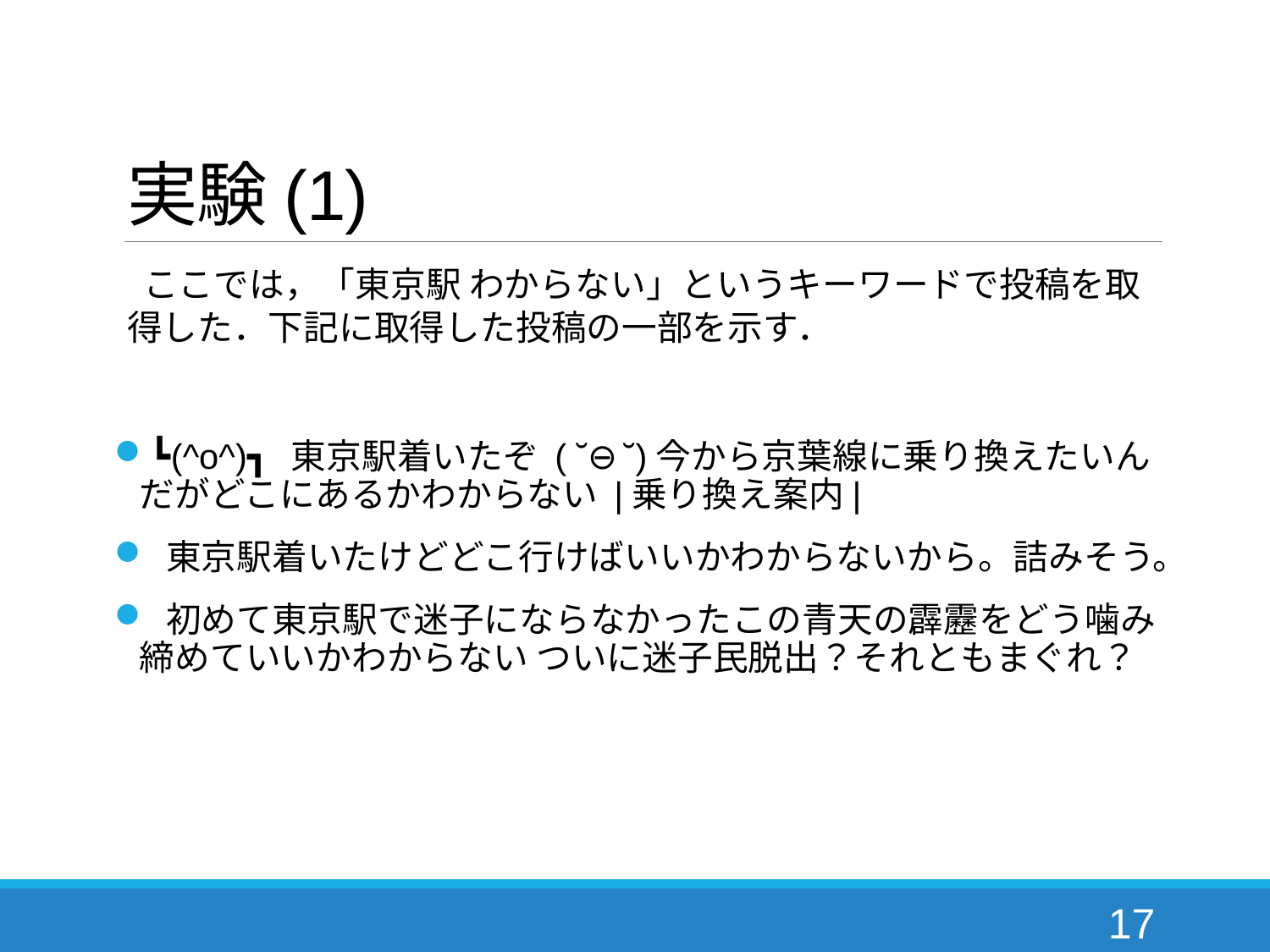

# 実験(1)
 ここでは，「東京駅 わからない」というキーワードで投稿を取得した．下記に取得した投稿の一部を示す．

┗(^o^)┓東京駅着いたぞ ( ˘⊖˘)今から京葉線に乗り換えたいんだがどこにあるかわからない |乗り換え案内|
 東京駅着いたけどどこ行けばいいかわからないから。詰みそう。
 初めて東京駅で迷子にならなかったこの青天の霹靂をどう噛み締めていいかわからない ついに迷子民脱出？それともまぐれ？

17